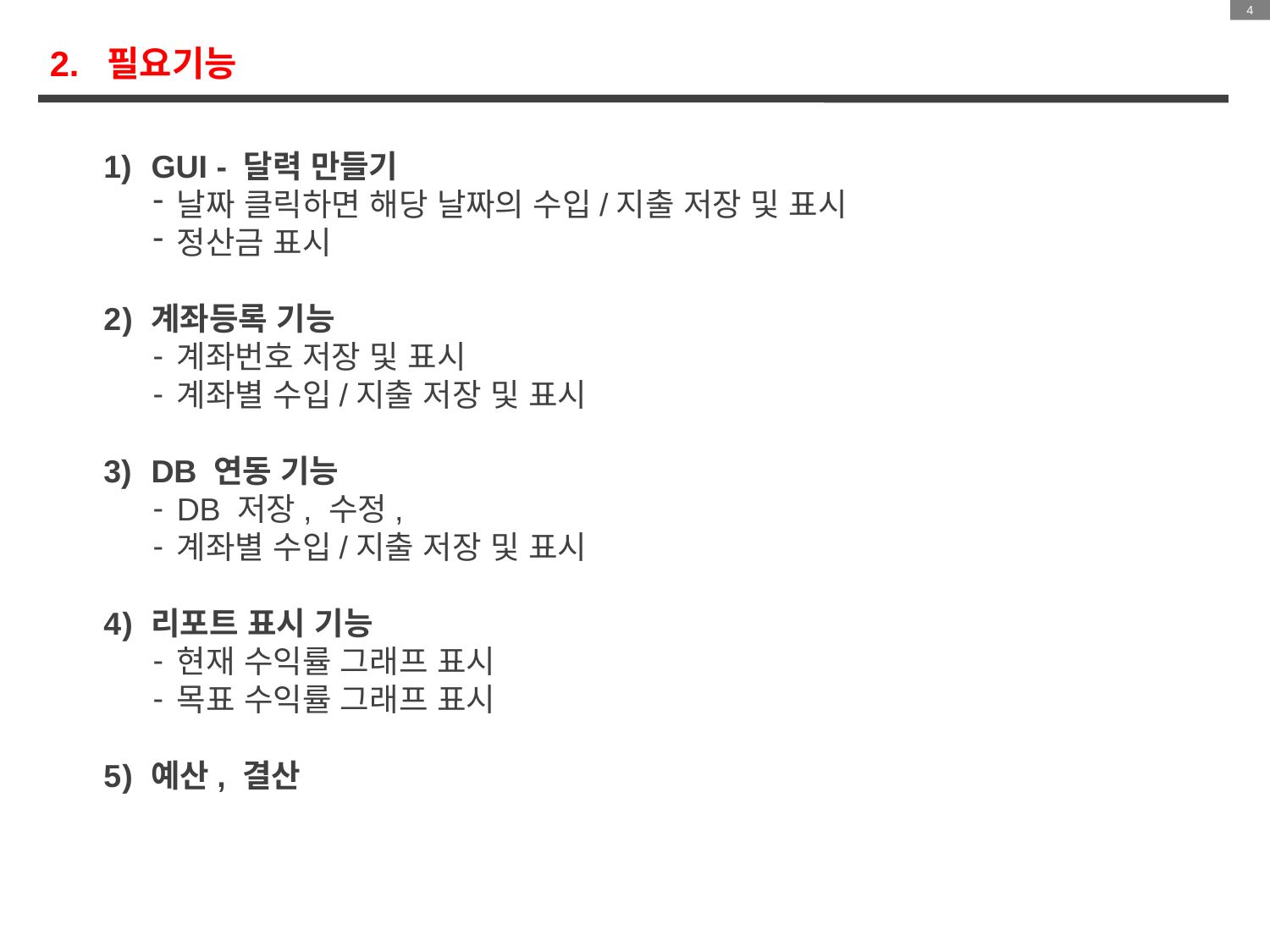

4

2.  필요기능
GUI - 달력 만들기
날짜 클릭하면 해당 날짜의 수입/지출 저장 및 표시
정산금 표시

계좌등록 기능
계좌번호 저장 및 표시
계좌별 수입/지출 저장 및 표시

DB 연동 기능
DB 저장, 수정,
계좌별 수입/지출 저장 및 표시

리포트 표시 기능
현재 수익률 그래프 표시
목표 수익률 그래프 표시

예산, 결산